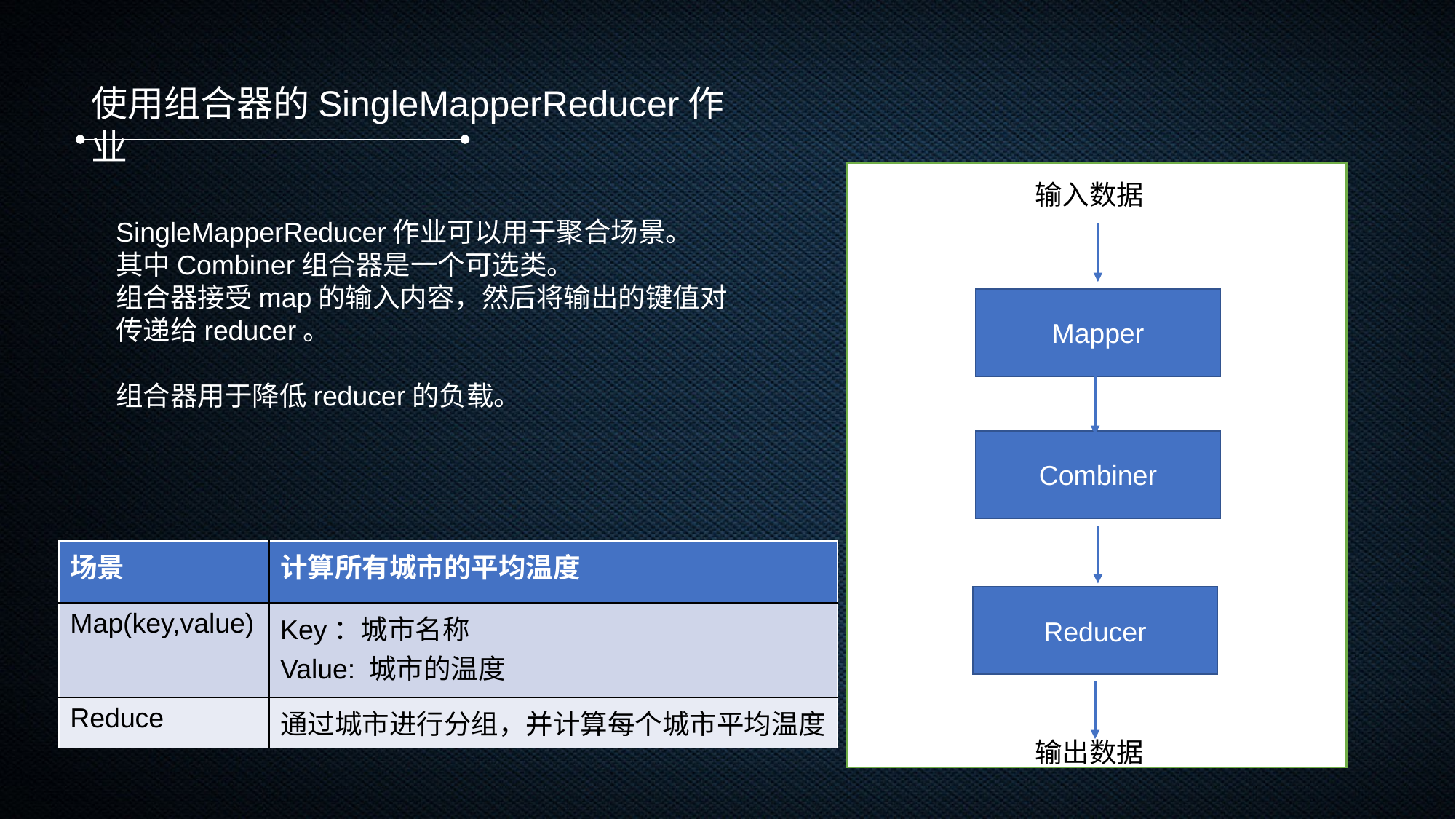

使用组合器的SingleMapperReducer作业

输入数据
SingleMapperReducer作业可以用于聚合场景。
其中Combiner组合器是一个可选类。
组合器接受map的输入内容，然后将输出的键值对
传递给reducer。

组合器用于降低reducer的负载。
Mapper
Combiner
| 场景 | 计算所有城市的平均温度 |
| --- | --- |
| Map(key,value) | Key：城市名称 Value: 城市的温度 |
| Reduce | 通过城市进行分组，并计算每个城市平均温度 |
Reducer
输出数据